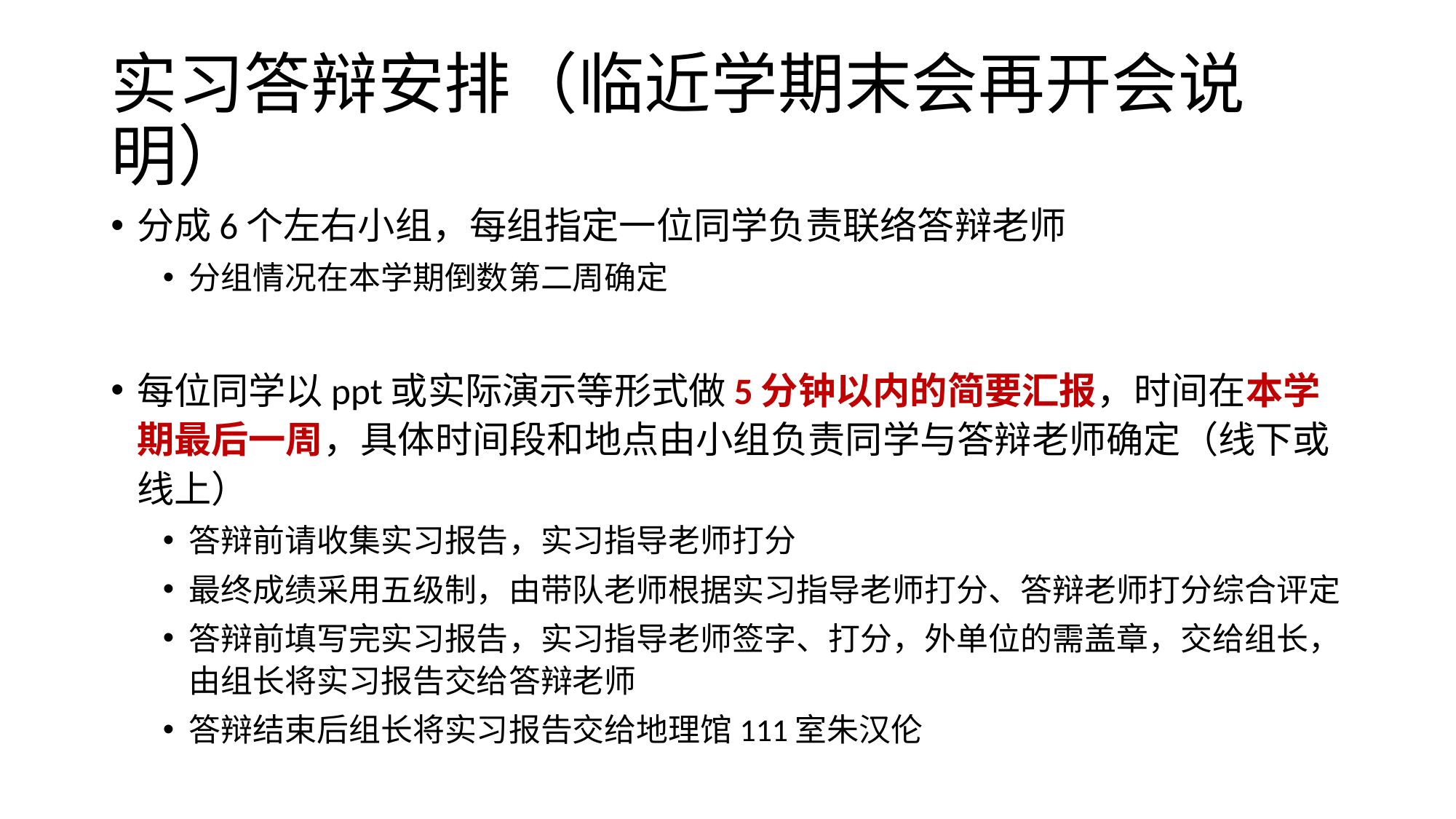

# 实习答辩安排（临近学期末会再开会说明）
分成6个左右小组，每组指定一位同学负责联络答辩老师
分组情况在本学期倒数第二周确定

每位同学以ppt或实际演示等形式做5分钟以内的简要汇报，时间在本学期最后一周，具体时间段和地点由小组负责同学与答辩老师确定（线下或线上）
答辩前请收集实习报告，实习指导老师打分
最终成绩采用五级制，由带队老师根据实习指导老师打分、答辩老师打分综合评定
答辩前填写完实习报告，实习指导老师签字、打分，外单位的需盖章，交给组长，由组长将实习报告交给答辩老师
答辩结束后组长将实习报告交给地理馆111室朱汉伦